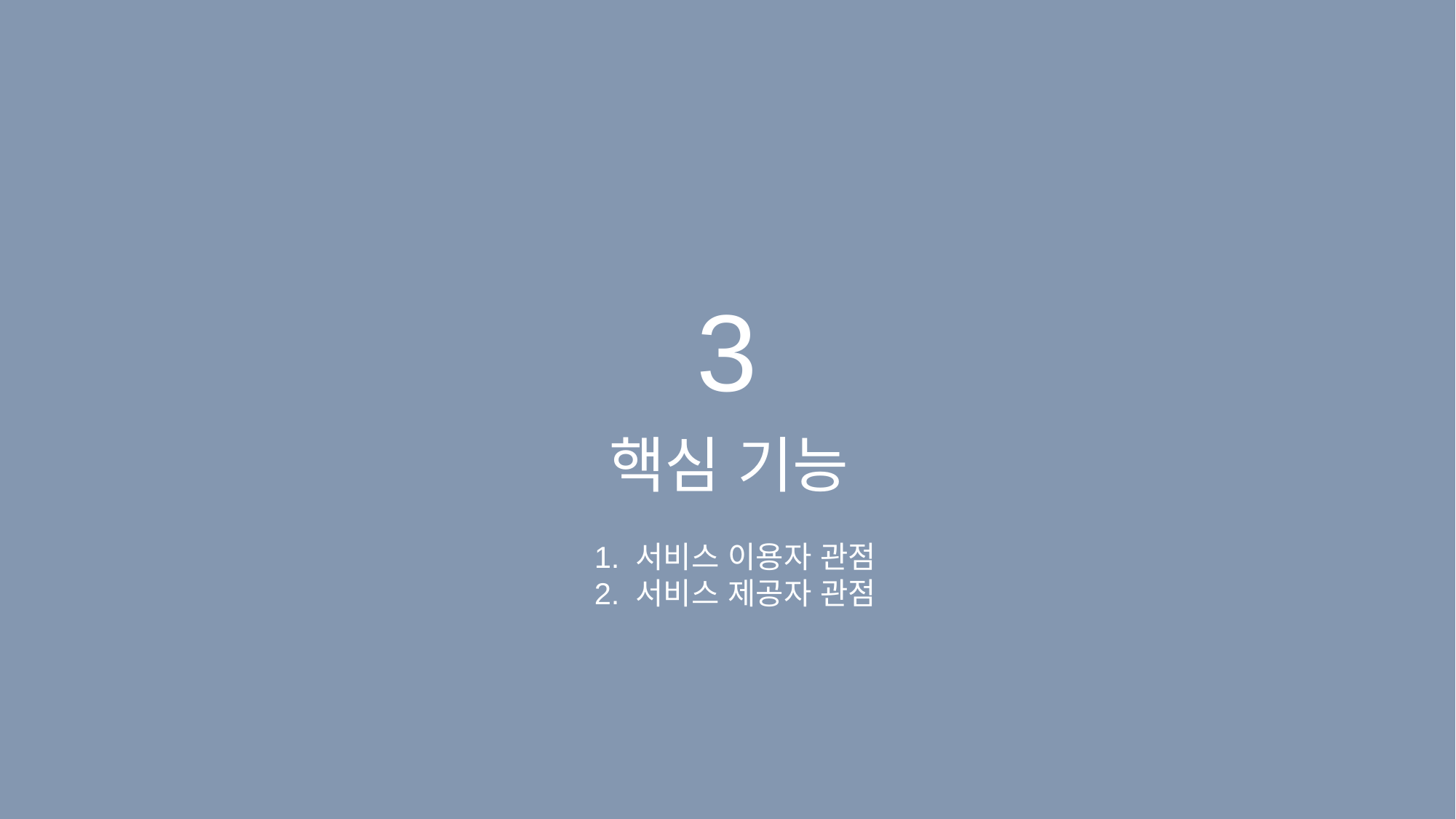

3

핵심 기능
서비스 이용자 관점
서비스 제공자 관점